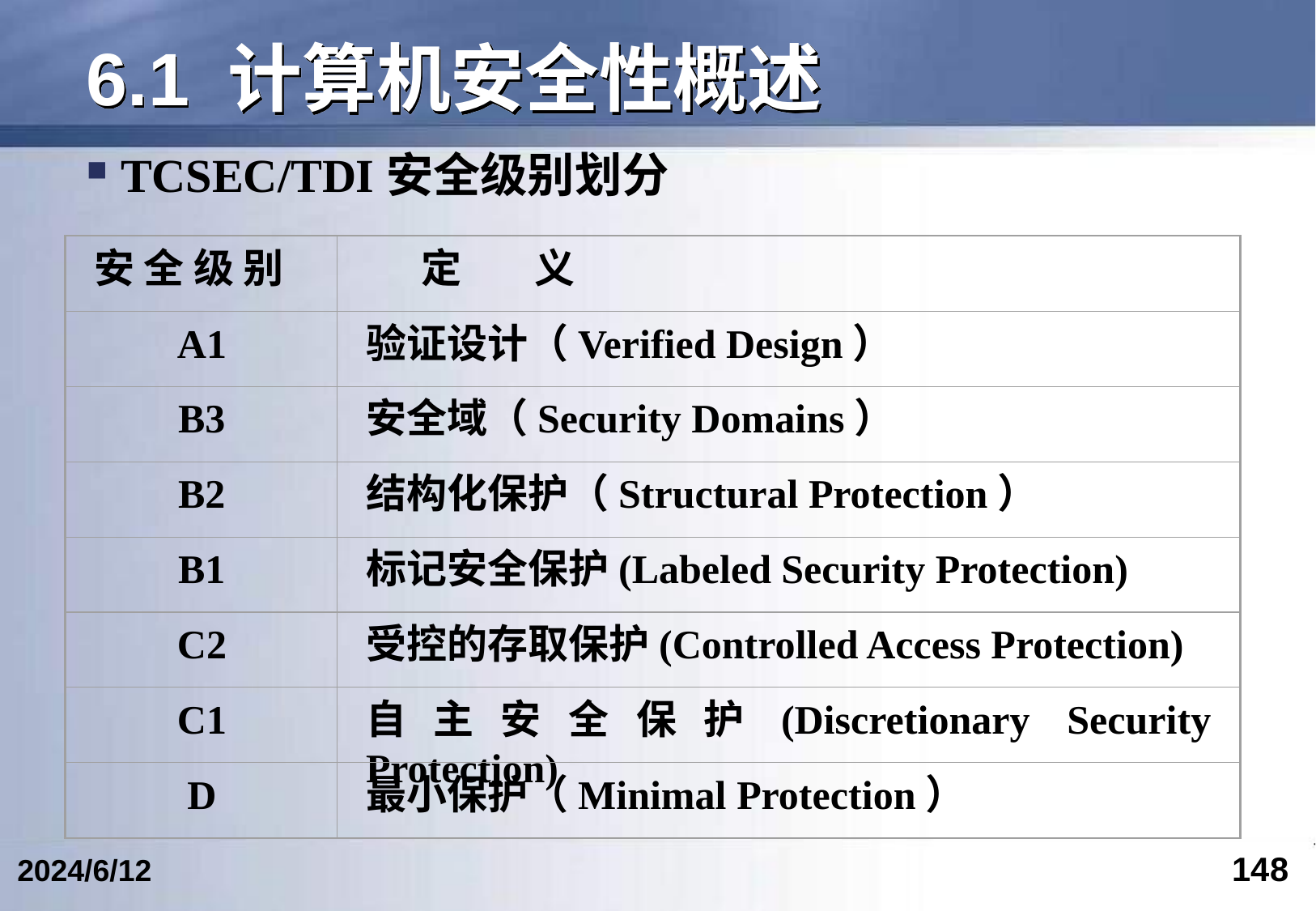

# 6.1 计算机安全性概述
TCSEC/TDI安全级别划分

安 全 级 别

       定        义

A1

验证设计（Verified Design）

B3

安全域（Security Domains）

B2

结构化保护（Structural Protection）

B1

标记安全保护(Labeled Security Protection)

C2

受控的存取保护(Controlled Access Protection)

C1

自主安全保护(Discretionary Security Protection)

D

最小保护（Minimal Protection）

148
2024/6/12